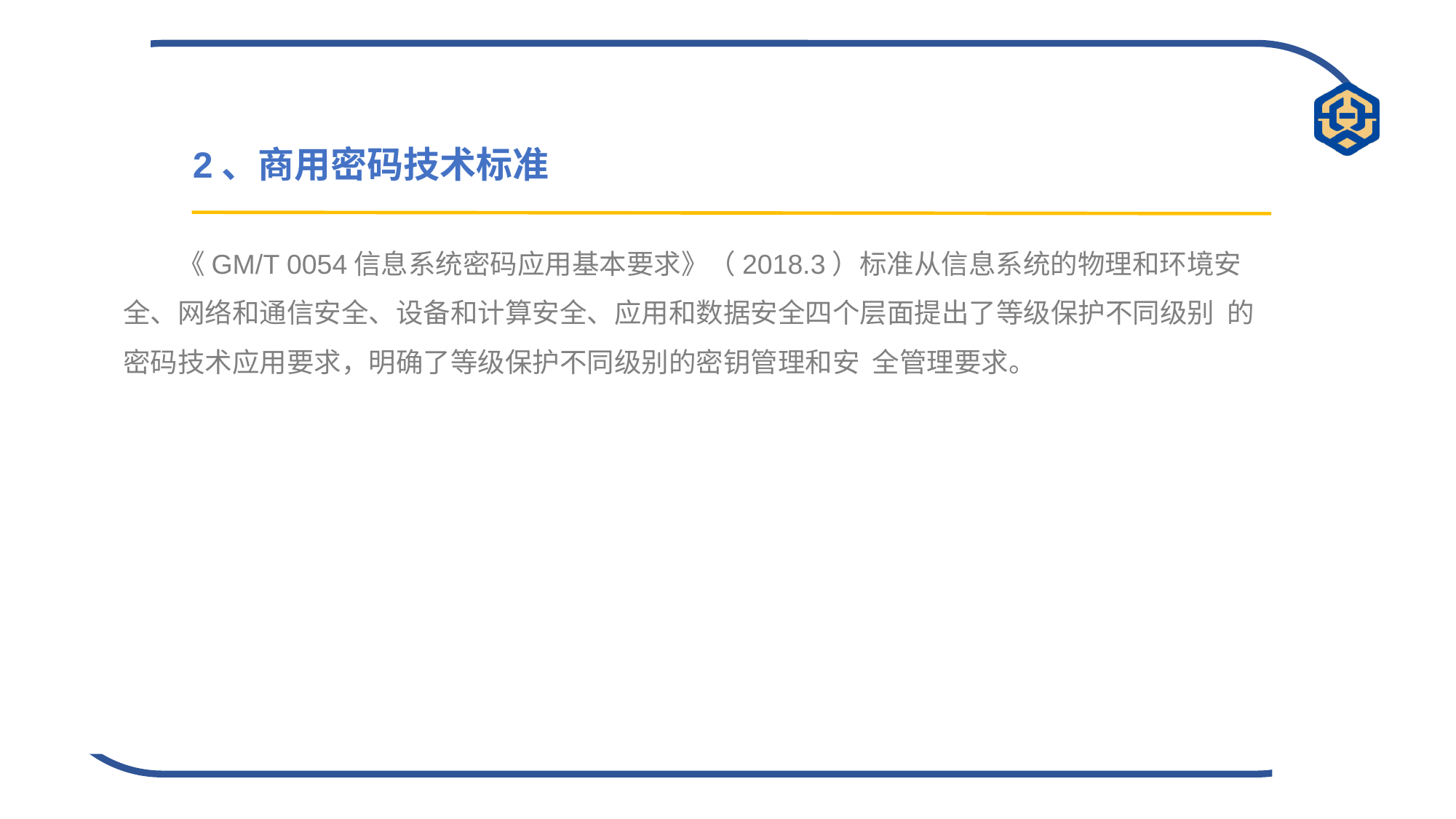

2、商用密码技术标准
《GM/T 0054信息系统密码应用基本要求》（2018.3）标准从信息系统的物理和环境安全、网络和通信安全、设备和计算安全、应用和数据安全四个层面提出了等级保护不同级别  的密码技术应用要求，明确了等级保护不同级别的密钥管理和安  全管理要求。